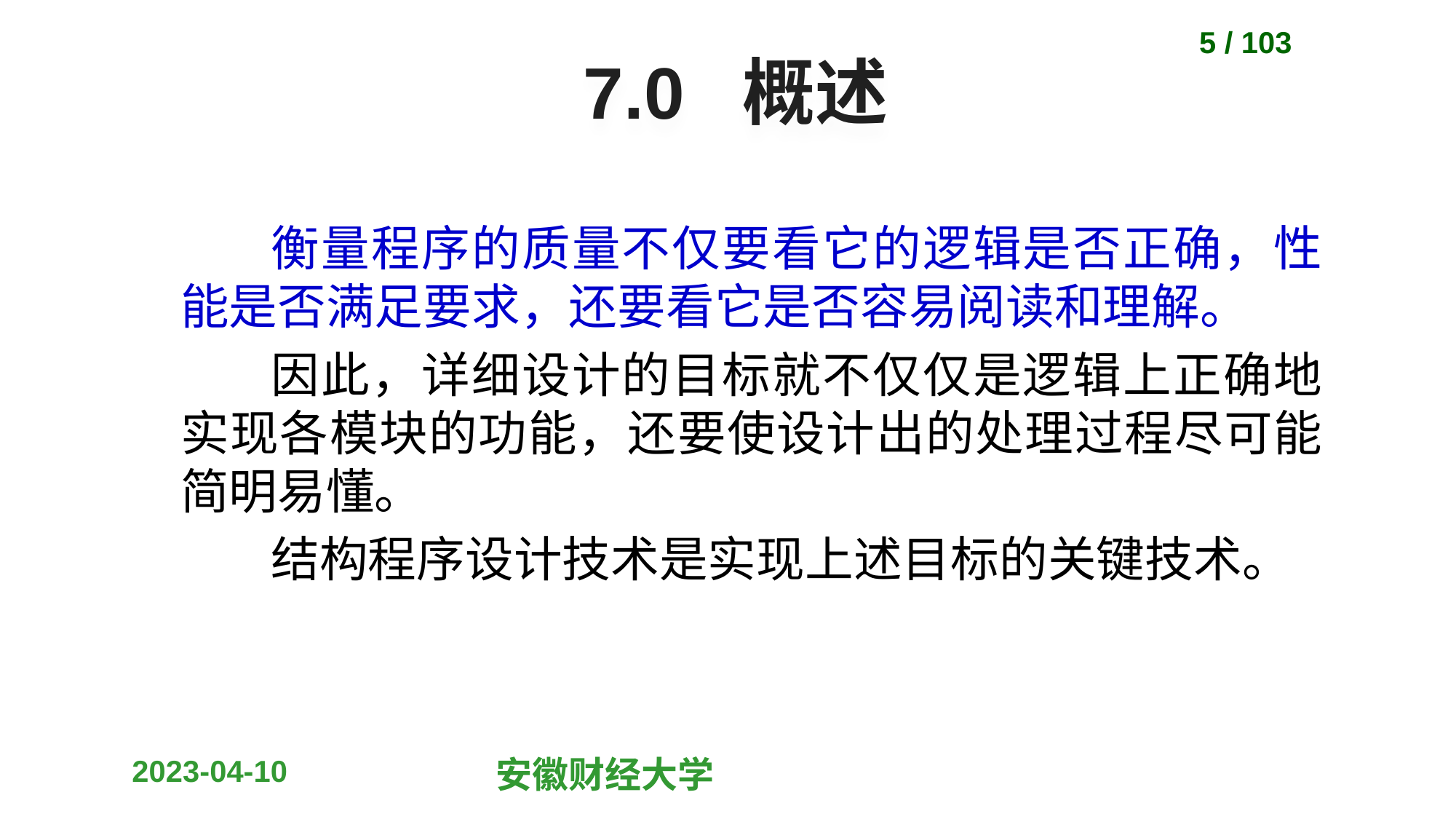

5 / 103
# 7.0  概述
衡量程序的质量不仅要看它的逻辑是否正确，性能是否满足要求，还要看它是否容易阅读和理解。
因此，详细设计的目标就不仅仅是逻辑上正确地实现各模块的功能，还要使设计出的处理过程尽可能简明易懂。
结构程序设计技术是实现上述目标的关键技术。
2023-04-10
安徽财经大学